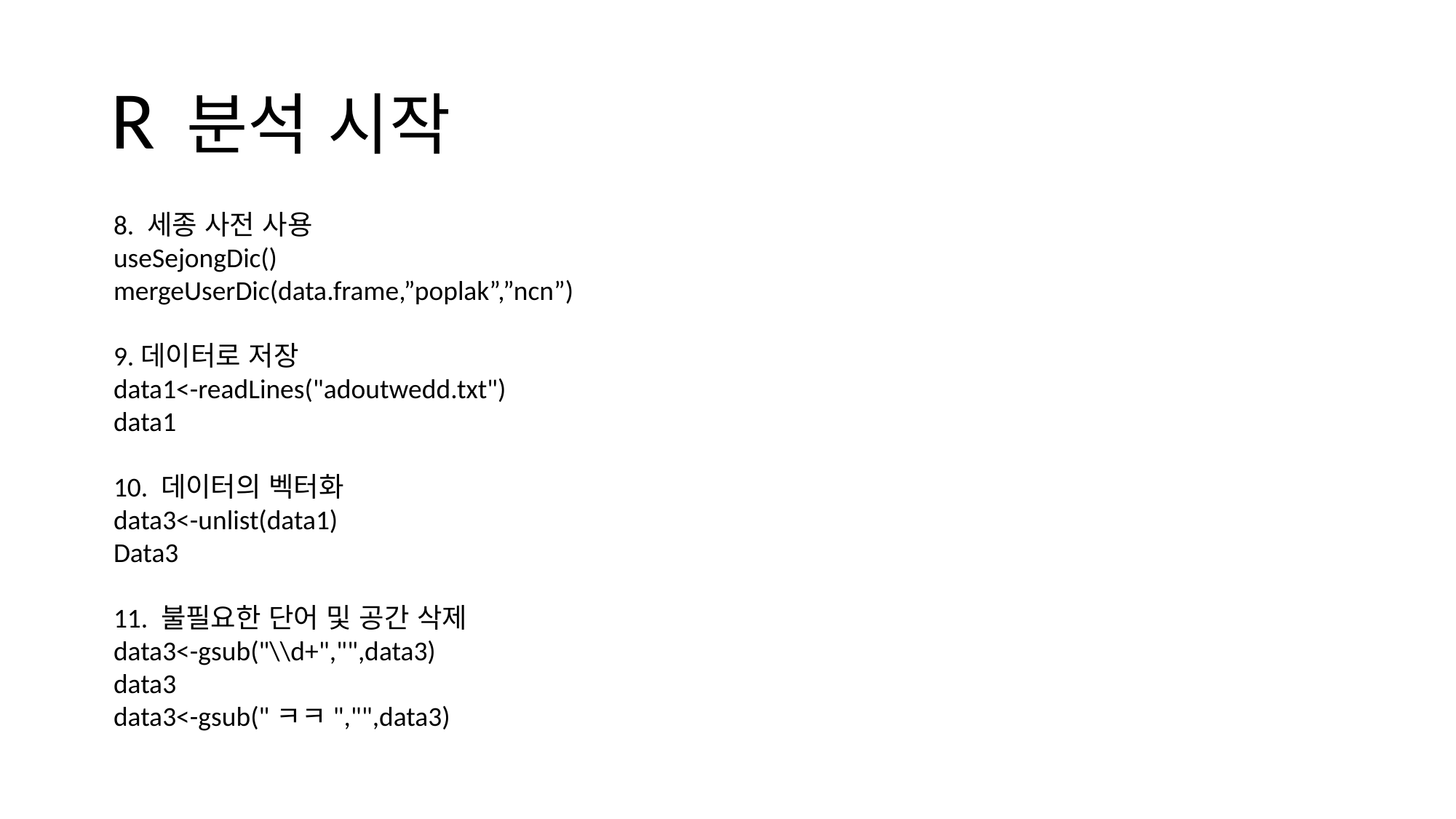

# R 분석 시작
8. 세종 사전 사용
useSejongDic()
mergeUserDic(data.frame,”poplak”,”ncn”)

9.데이터로 저장
data1<-readLines("adoutwedd.txt")
data1

10. 데이터의 벡터화
data3<-unlist(data1)
Data3

11. 불필요한 단어 및 공간 삭제
data3<-gsub("\\d+","",data3)
data3
data3<-gsub("ㅋㅋ","",data3)